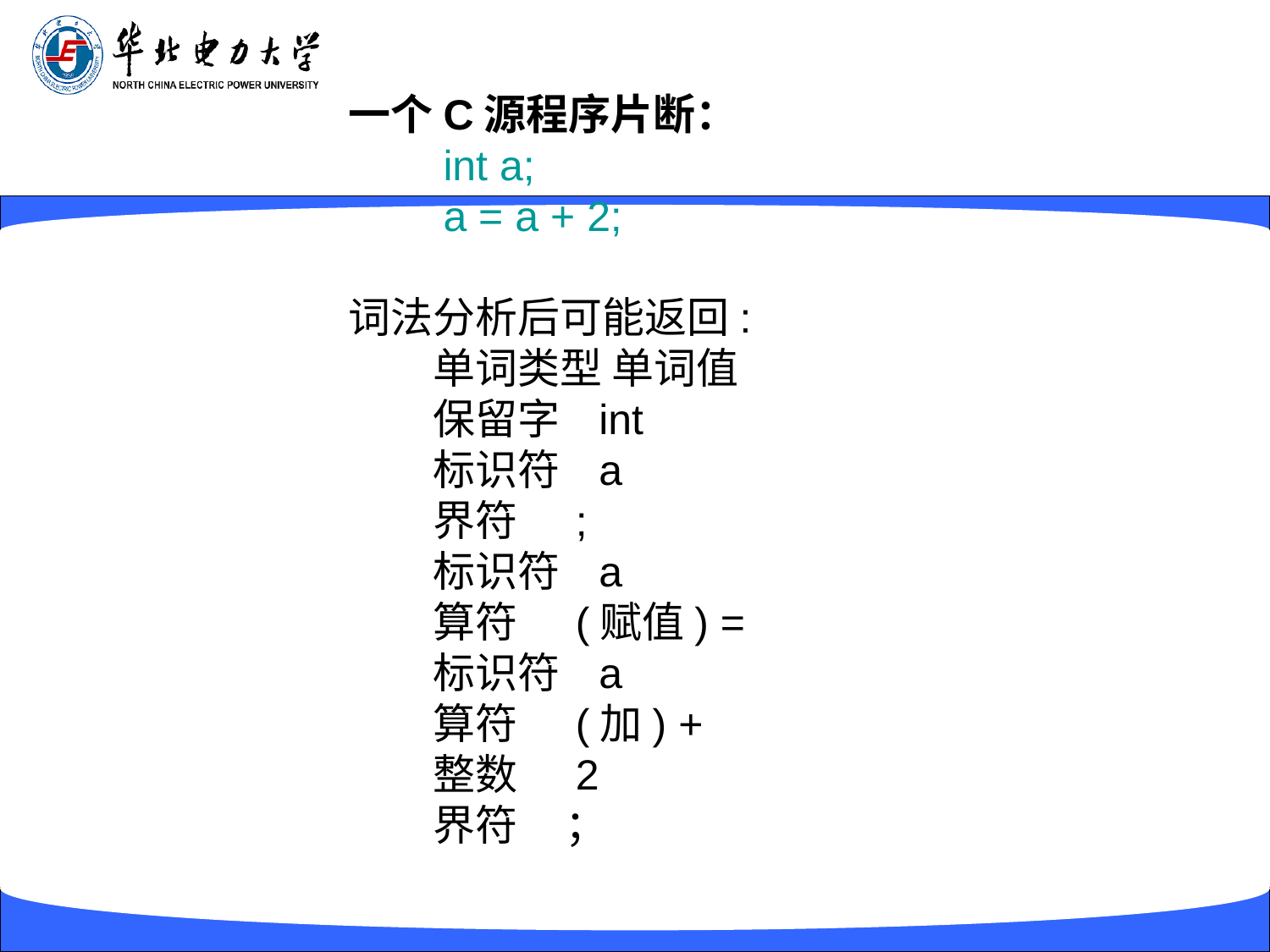

一个C源程序片断：
　　int a;
　　a = a + 2;
词法分析后可能返回:
　　单词类型 单词值
　　保留字   int
　　标识符   a
　　界符     ;
　　标识符   a
　　算符     (赋值) =
　　标识符   a
　　算符     (加) +
　　整数     2
　　界符     ；